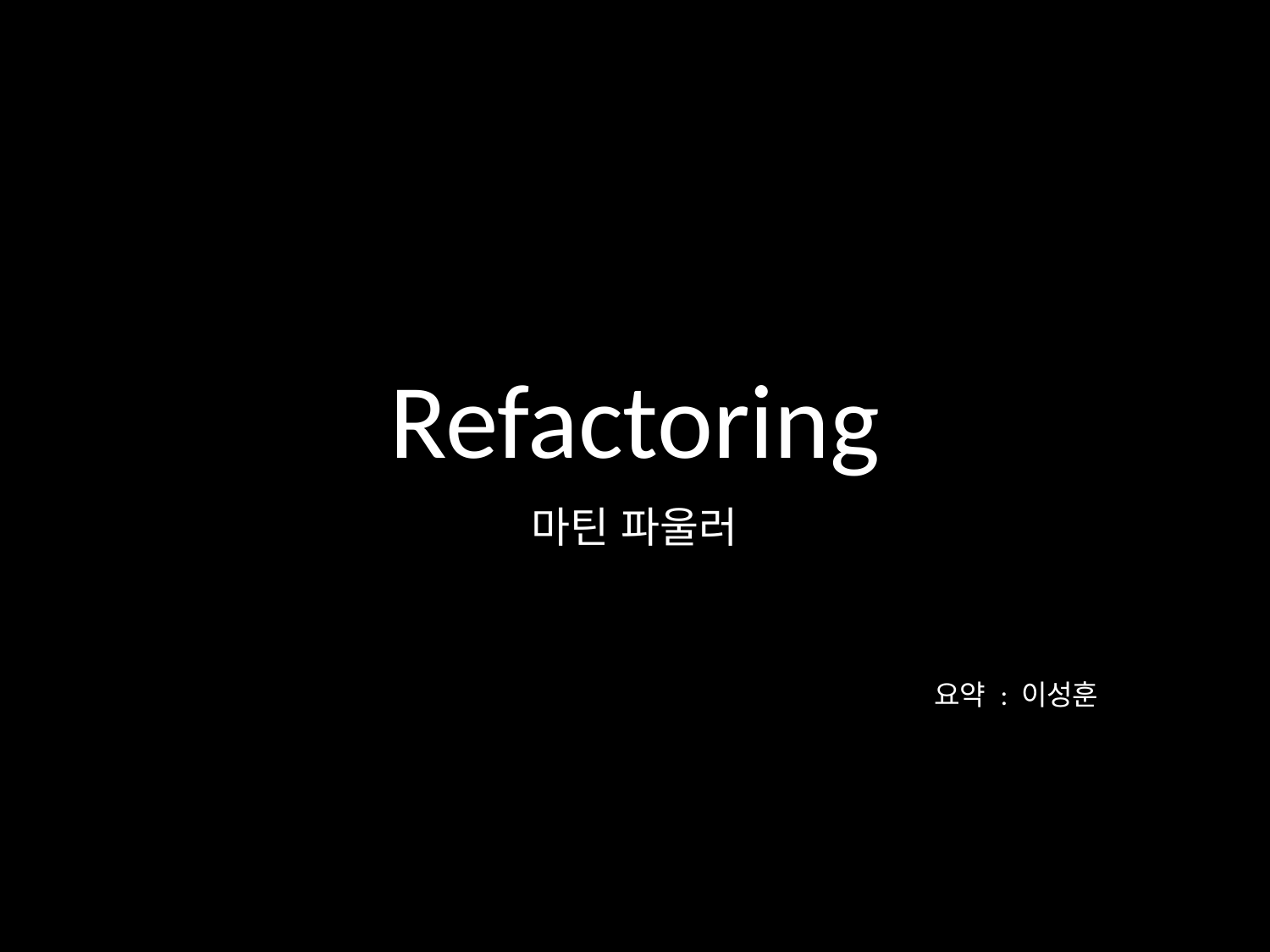

# Refactoring
마틴 파울러

요약 : 이성훈